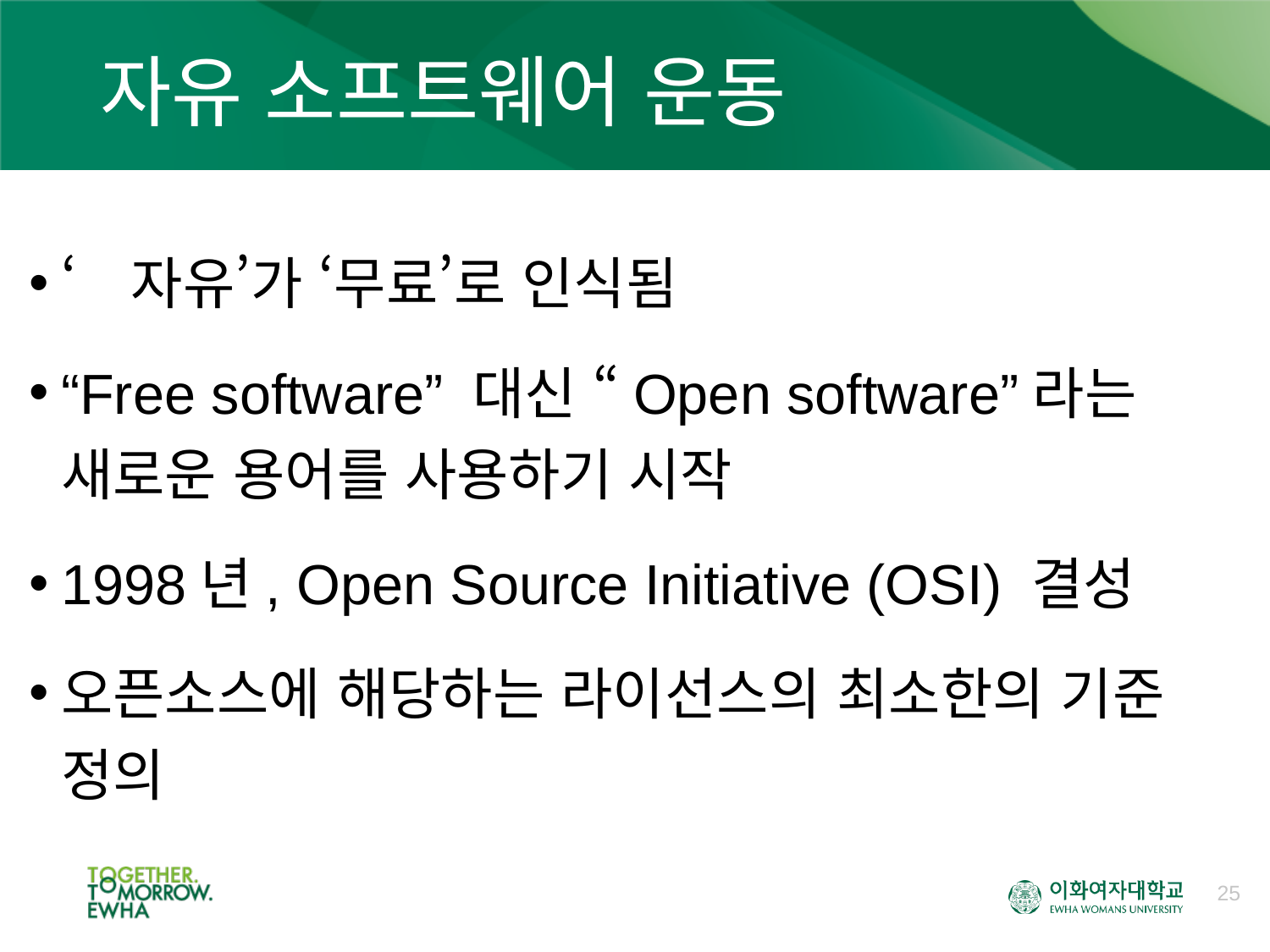

# 자유 소프트웨어 운동
‘자유’가 ‘무료’로 인식됨
“Free software” 대신 “Open software”라는 새로운 용어를 사용하기 시작
1998년, Open Source Initiative (OSI) 결성
오픈소스에 해당하는 라이선스의 최소한의 기준 정의
25